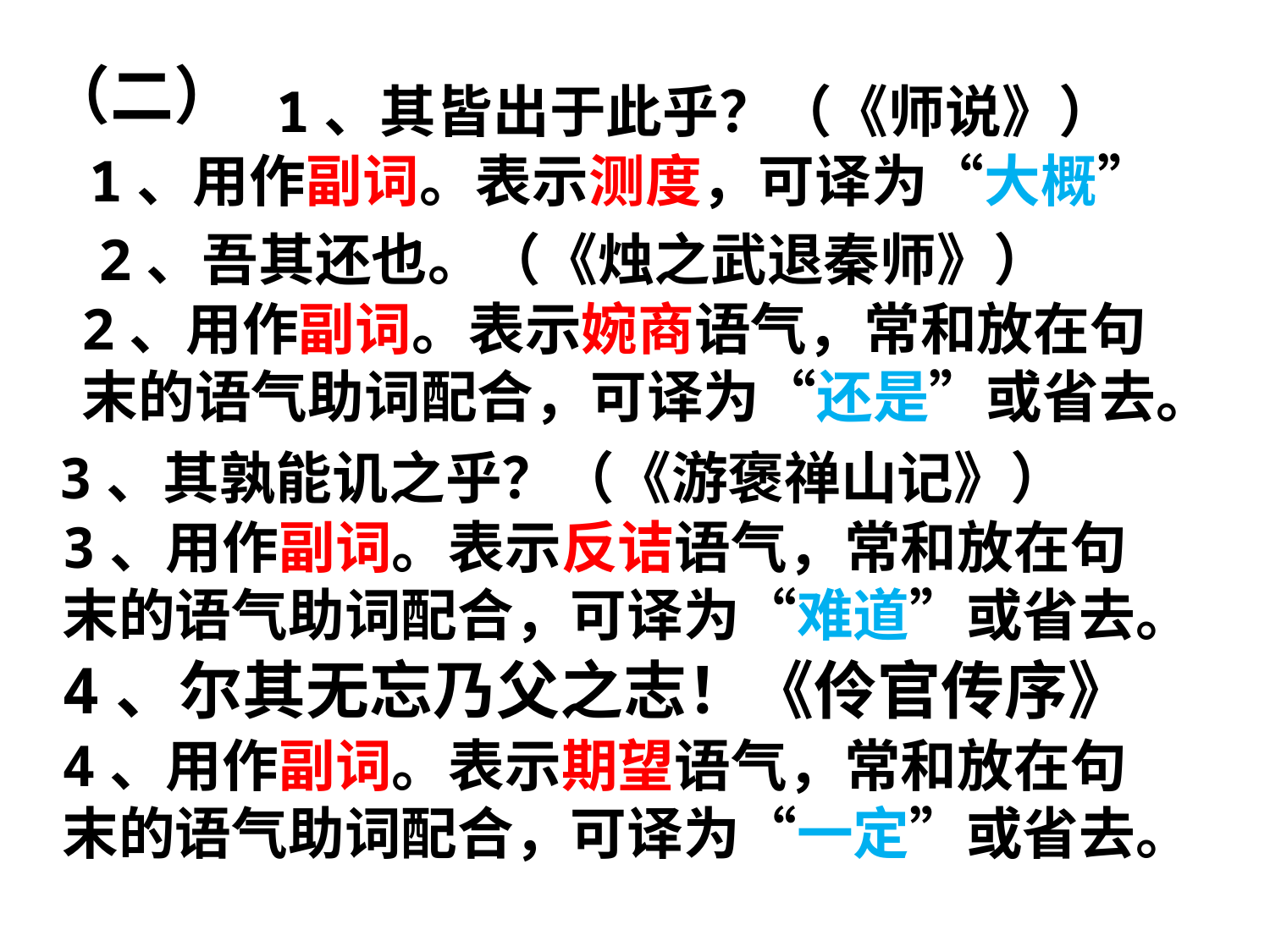

（二）

1、其皆出于此乎？（《师说》）
1、用作副词。表示测度，可译为“大概”
2、吾其还也。（《烛之武退秦师》）
2、用作副词。表示婉商语气，常和放在句末的语气助词配合，可译为“还是”或省去。
3、其孰能讥之乎？（《游褒禅山记》）
3、用作副词。表示反诘语气，常和放在句末的语气助词配合，可译为“难道”或省去。
4、尔其无忘乃父之志！《伶官传序》
4、用作副词。表示期望语气，常和放在句末的语气助词配合，可译为“一定”或省去。